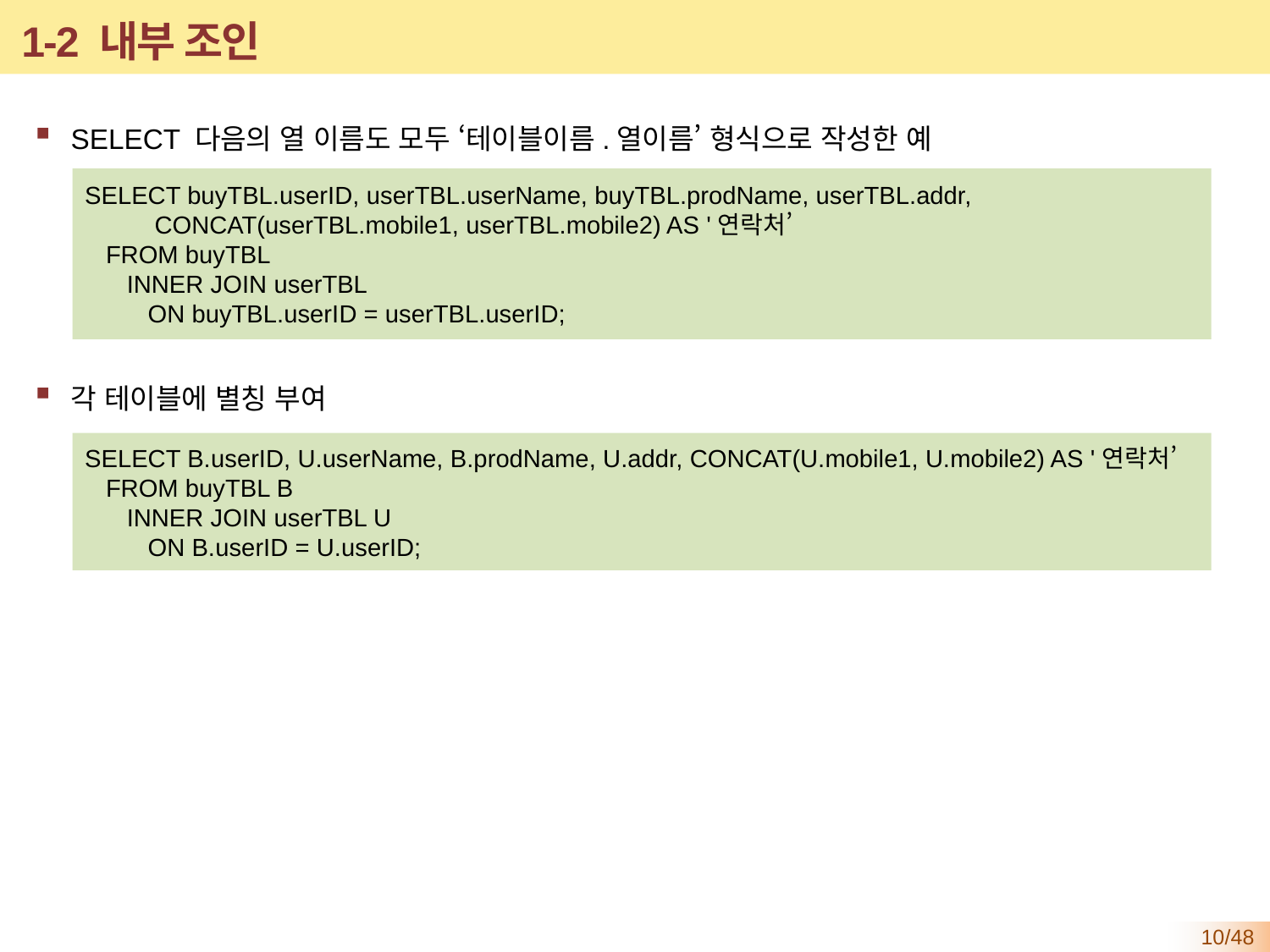

# 1-2 내부 조인
SELECT 다음의 열 이름도 모두 ‘테이블이름.열이름’ 형식으로 작성한 예

각 테이블에 별칭 부여

SELECT buyTBL.userID, userTBL.userName, buyTBL.prodName, userTBL.addr,
          CONCAT(userTBL.mobile1, userTBL.mobile2) AS '연락처’
   FROM buyTBL
      INNER JOIN userTBL
         ON buyTBL.userID = userTBL.userID;
SELECT B.userID, U.userName, B.prodName, U.addr, CONCAT(U.mobile1, U.mobile2) AS '연락처’
   FROM buyTBL B
      INNER JOIN userTBL U
         ON B.userID = U.userID;